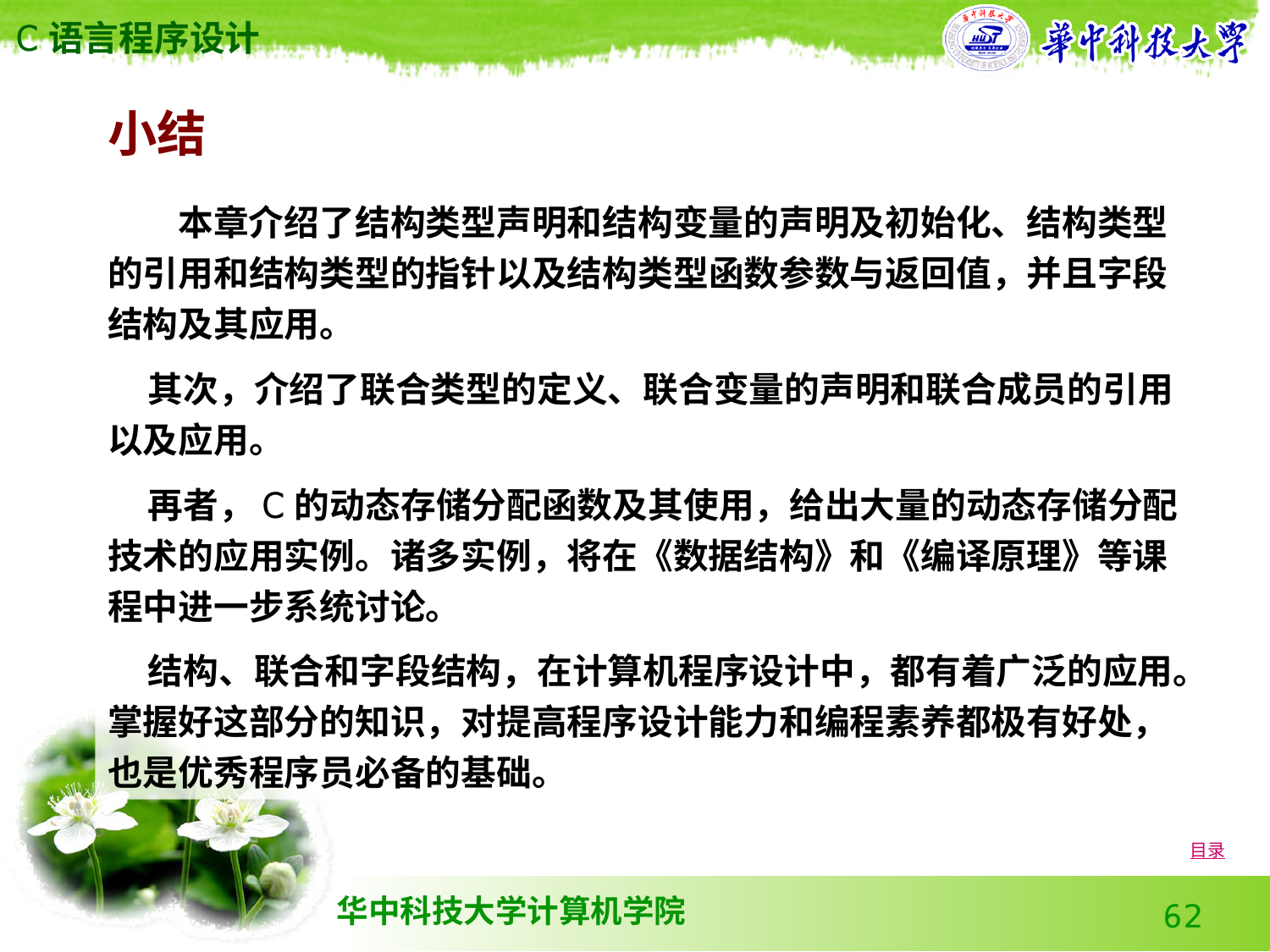

小结
　　本章介绍了结构类型声明和结构变量的声明及初始化、结构类型的引用和结构类型的指针以及结构类型函数参数与返回值，并且字段结构及其应用。
    其次，介绍了联合类型的定义、联合变量的声明和联合成员的引用以及应用。
    再者，C的动态存储分配函数及其使用，给出大量的动态存储分配技术的应用实例。诸多实例，将在《数据结构》和《编译原理》等课程中进一步系统讨论。
    结构、联合和字段结构，在计算机程序设计中，都有着广泛的应用。掌握好这部分的知识，对提高程序设计能力和编程素养都极有好处，也是优秀程序员必备的基础。
目录
62